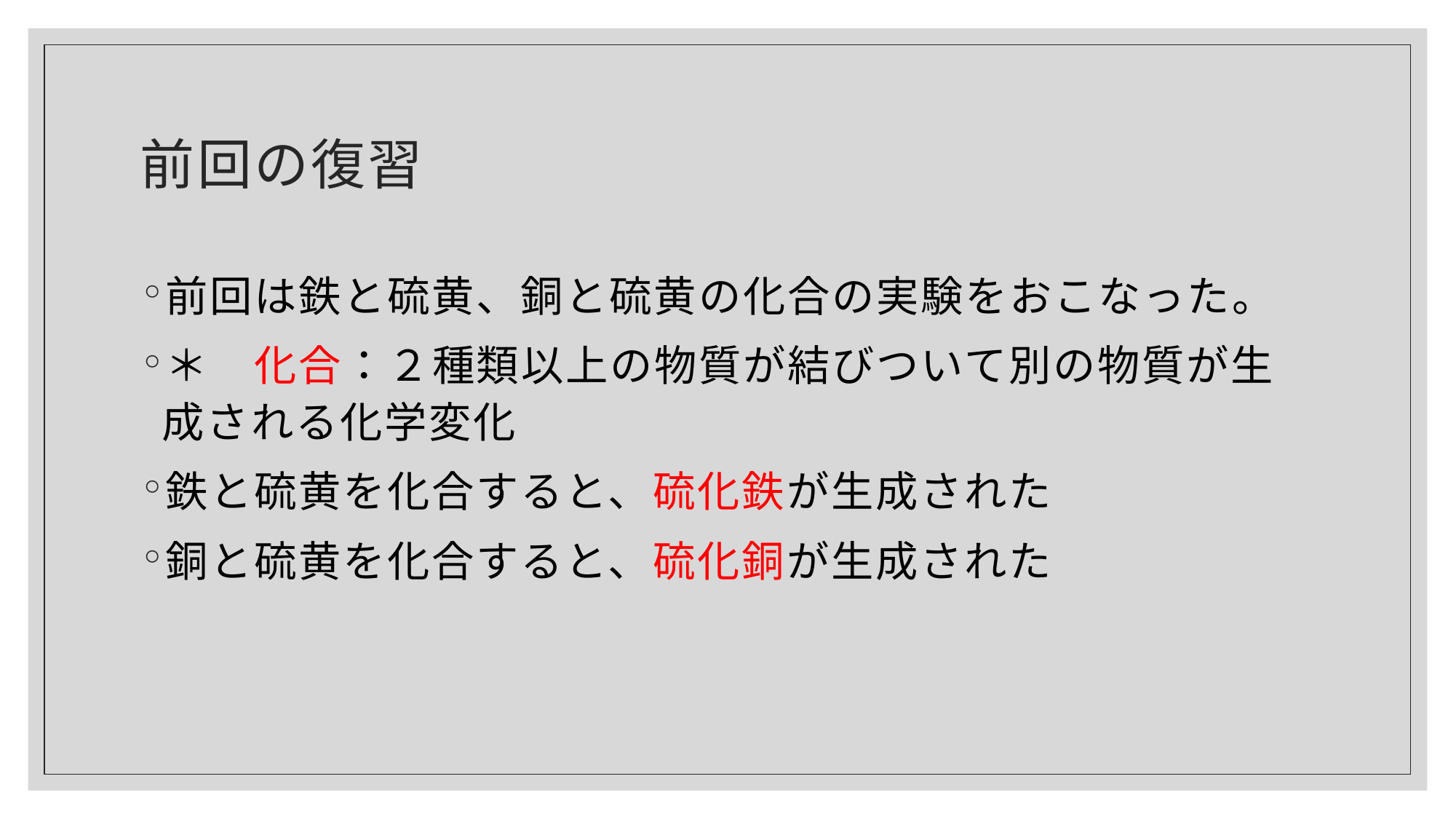

# 前回の復習
前回は鉄と硫黄、銅と硫黄の化合の実験をおこなった。
＊　化合：２種類以上の物質が結びついて別の物質が生成される化学変化
鉄と硫黄を化合すると、硫化鉄が生成された
銅と硫黄を化合すると、硫化銅が生成された